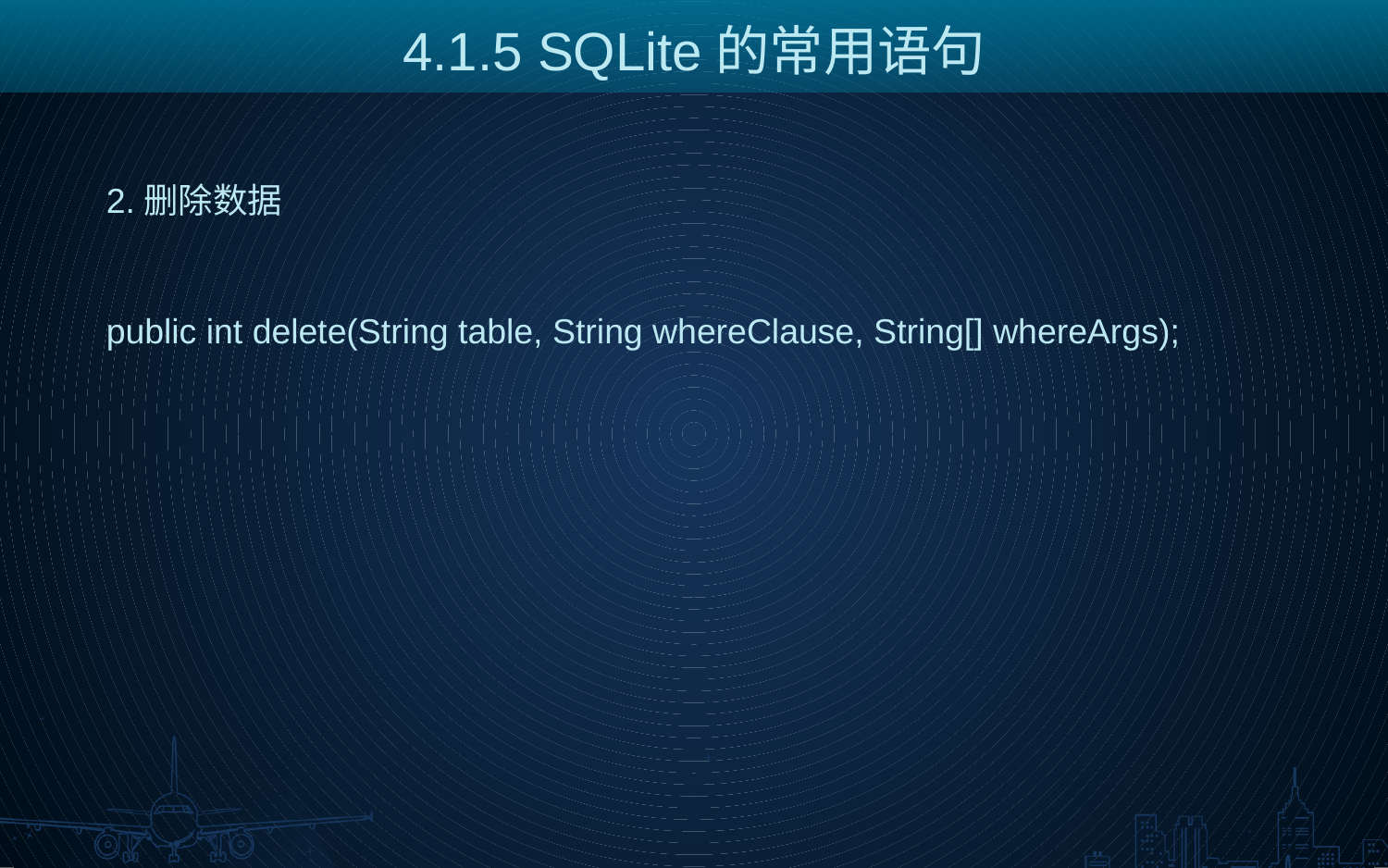

4.1.5 SQLite的常用语句
2.删除数据
public int delete(String table, String whereClause, String[] whereArgs);